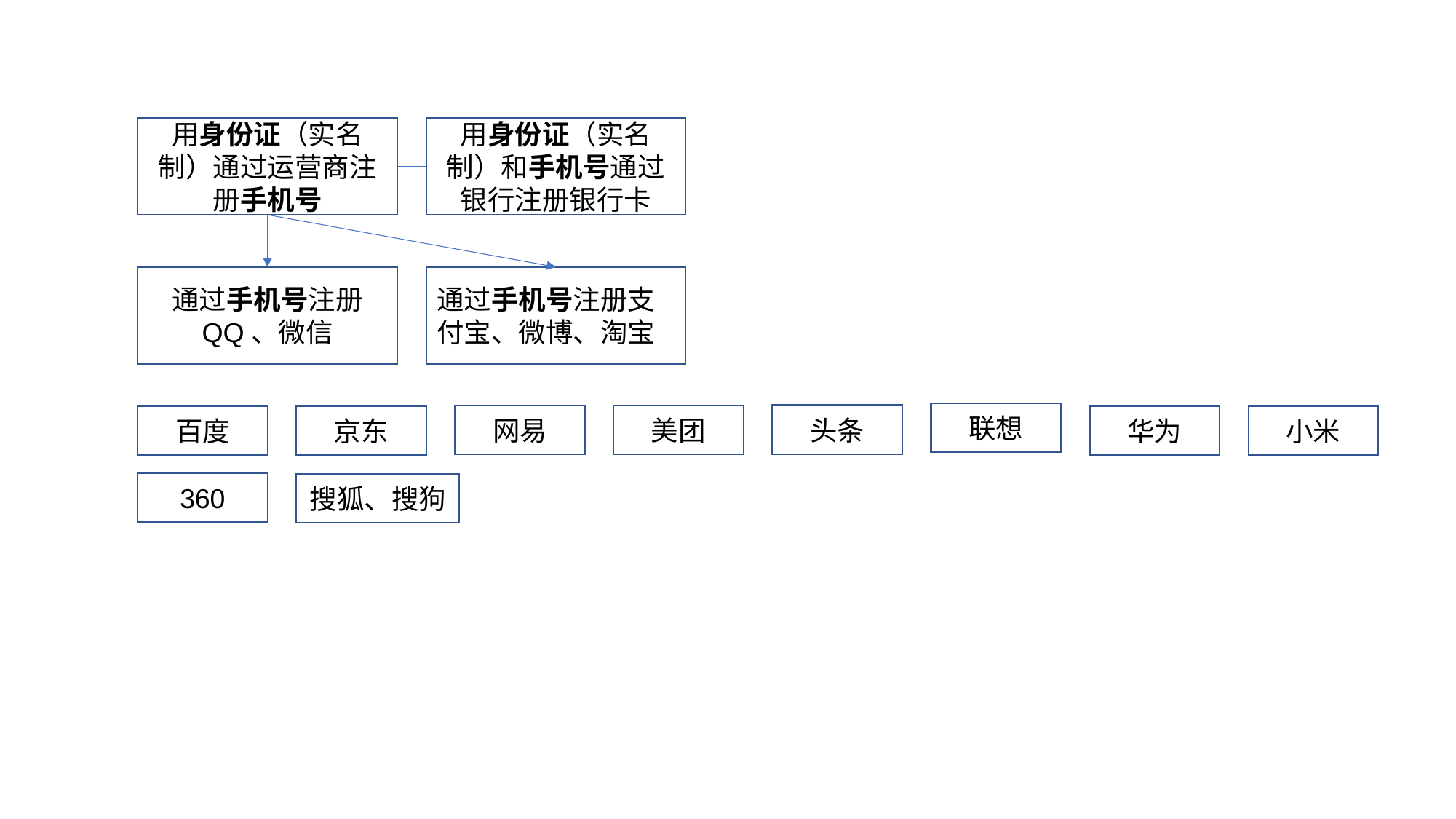

用身份证（实名制）通过运营商注册手机号
用身份证（实名制）和手机号通过银行注册银行卡
通过手机号注册
QQ、微信
通过手机号注册支付宝、微博、淘宝

联想
头条
网易
美团
百度
京东
华为
小米
360
搜狐、搜狗